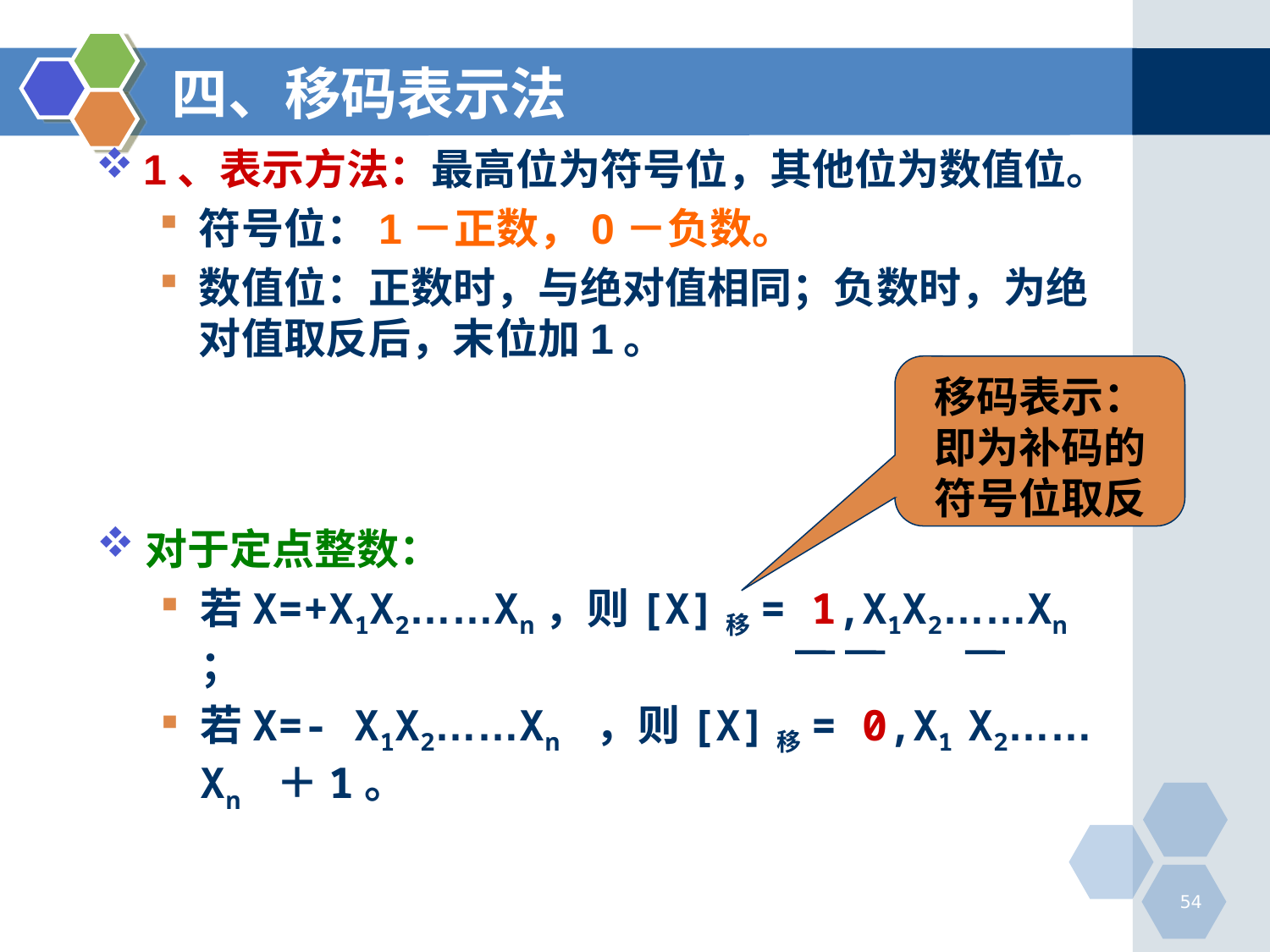

# 四、移码表示法
1、表示方法：最高位为符号位，其他位为数值位。
符号位：1－正数，0－负数。
数值位：正数时，与绝对值相同；负数时，为绝对值取反后，末位加1。
移码表示：即为补码的符号位取反
对于定点整数：
若X=+X1X2……Xn，则[X]移= 1,X1X2……Xn ；
若X=- X1X2……Xn ，则[X]移= 0,X1 X2……Xn ＋1。

54